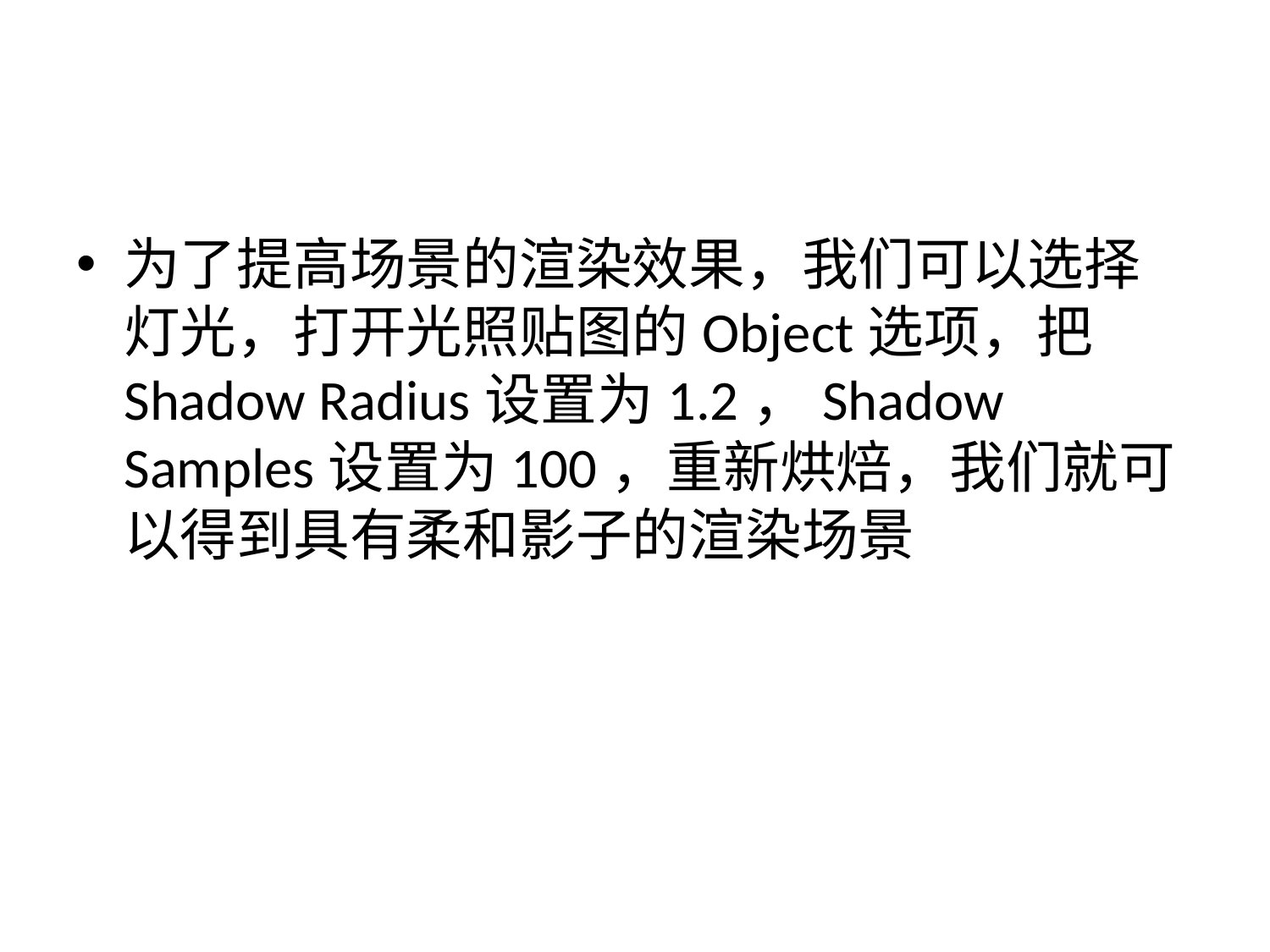

#
为了提高场景的渲染效果，我们可以选择灯光，打开光照贴图的Object选项，把Shadow Radius设置为1.2，Shadow Samples设置为100，重新烘焙，我们就可以得到具有柔和影子的渲染场景